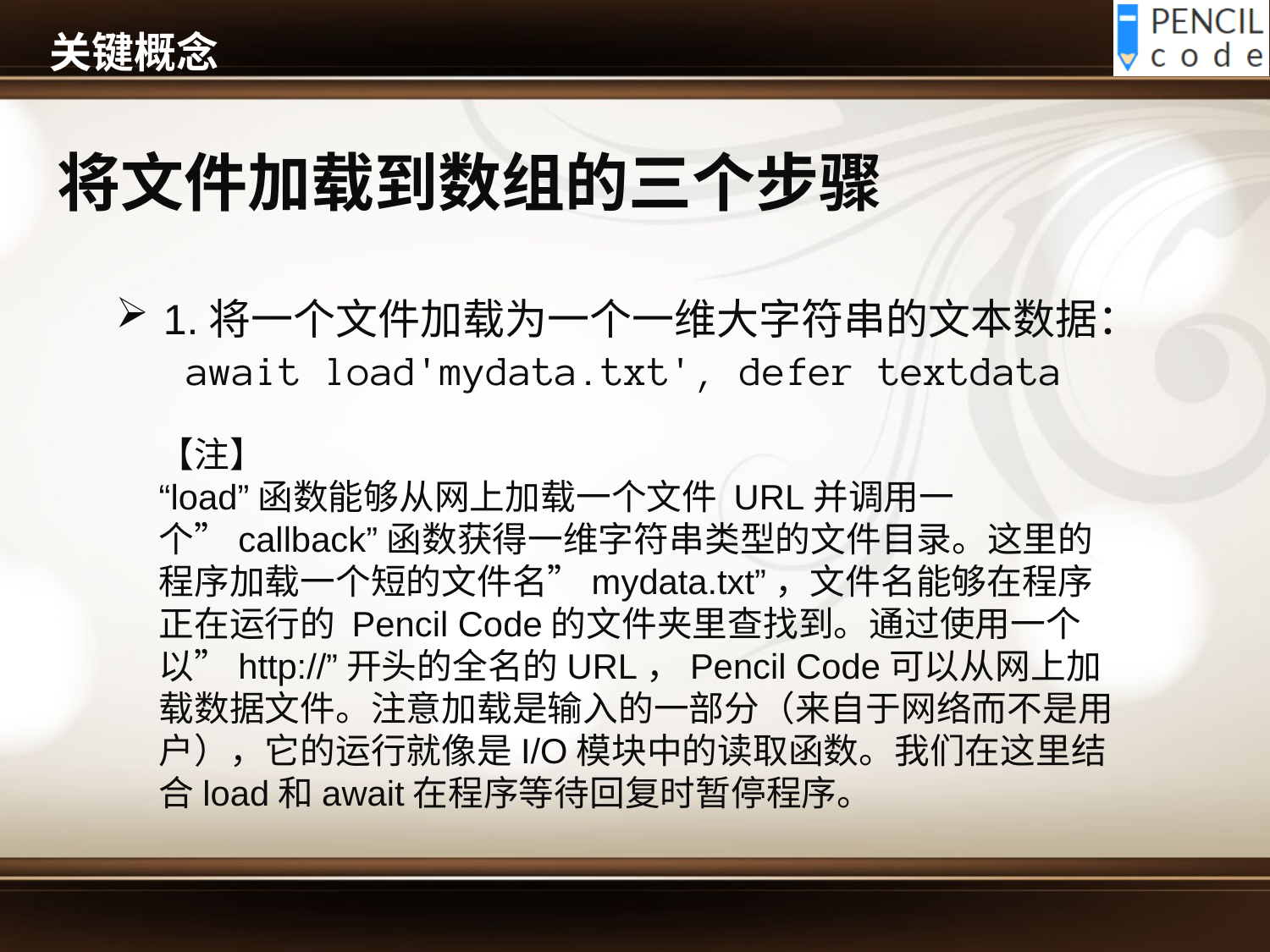

# 关键概念
将文件加载到数组的三个步骤
1.将一个文件加载为一个一维大字符串的文本数据：
      await load'mydata.txt', defer textdata
【注】
“load”函数能够从网上加载一个文件 URL并调用一个”callback”函数获得一维字符串类型的文件目录。这里的程序加载一个短的文件名”mydata.txt”，文件名能够在程序正在运行的 Pencil Code的文件夹里查找到。通过使用一个以”http://”开头的全名的URL，Pencil Code可以从网上加载数据文件。注意加载是输入的一部分（来自于网络而不是用户），它的运行就像是I/O模块中的读取函数。我们在这里结合load和await在程序等待回复时暂停程序。